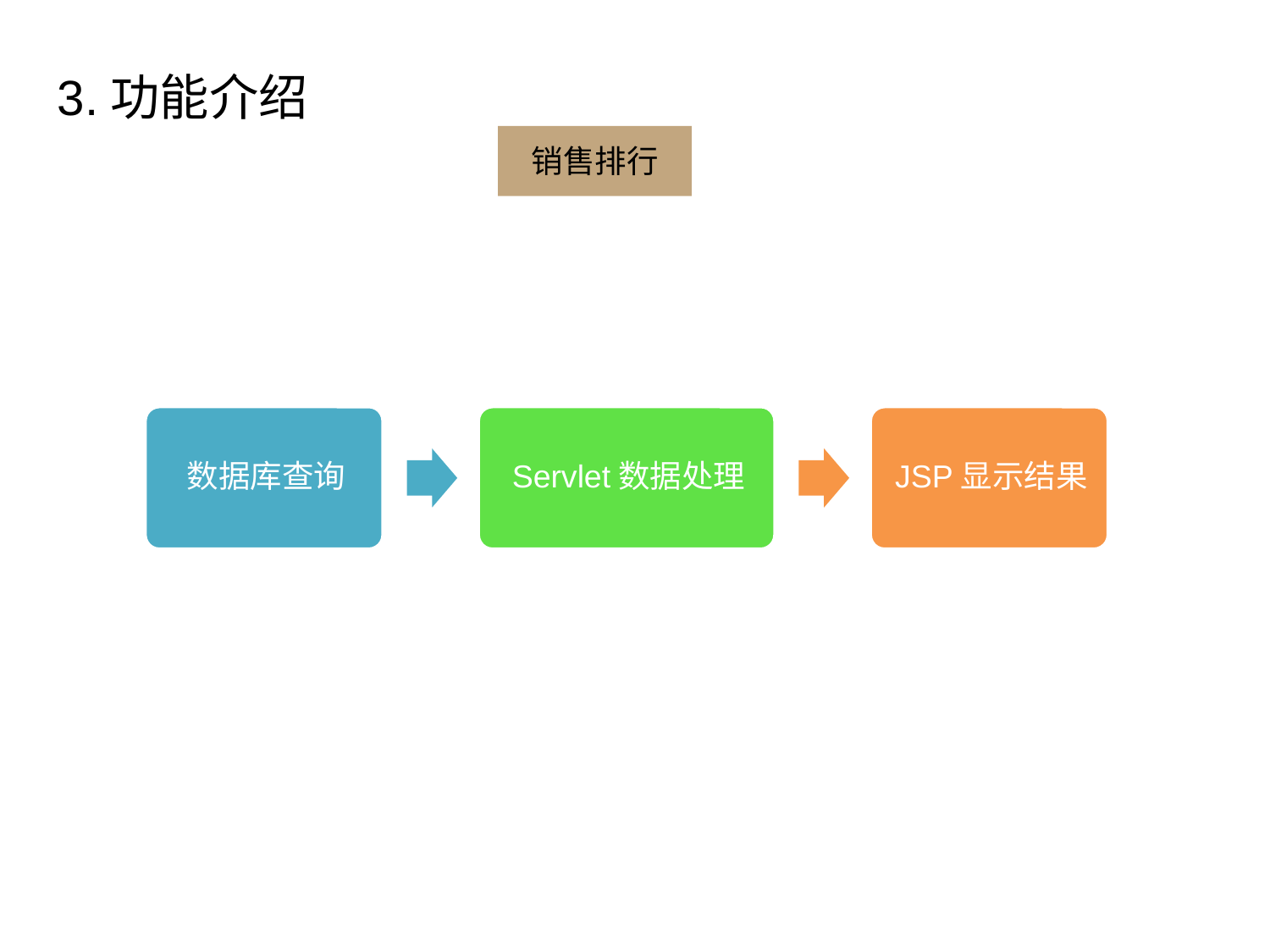

3.功能介绍

销售排行
点击添加文本
数据库查询

Servlet数据处理

JSP显示结果
点击添加文本
点击添加文本
点击添加文本